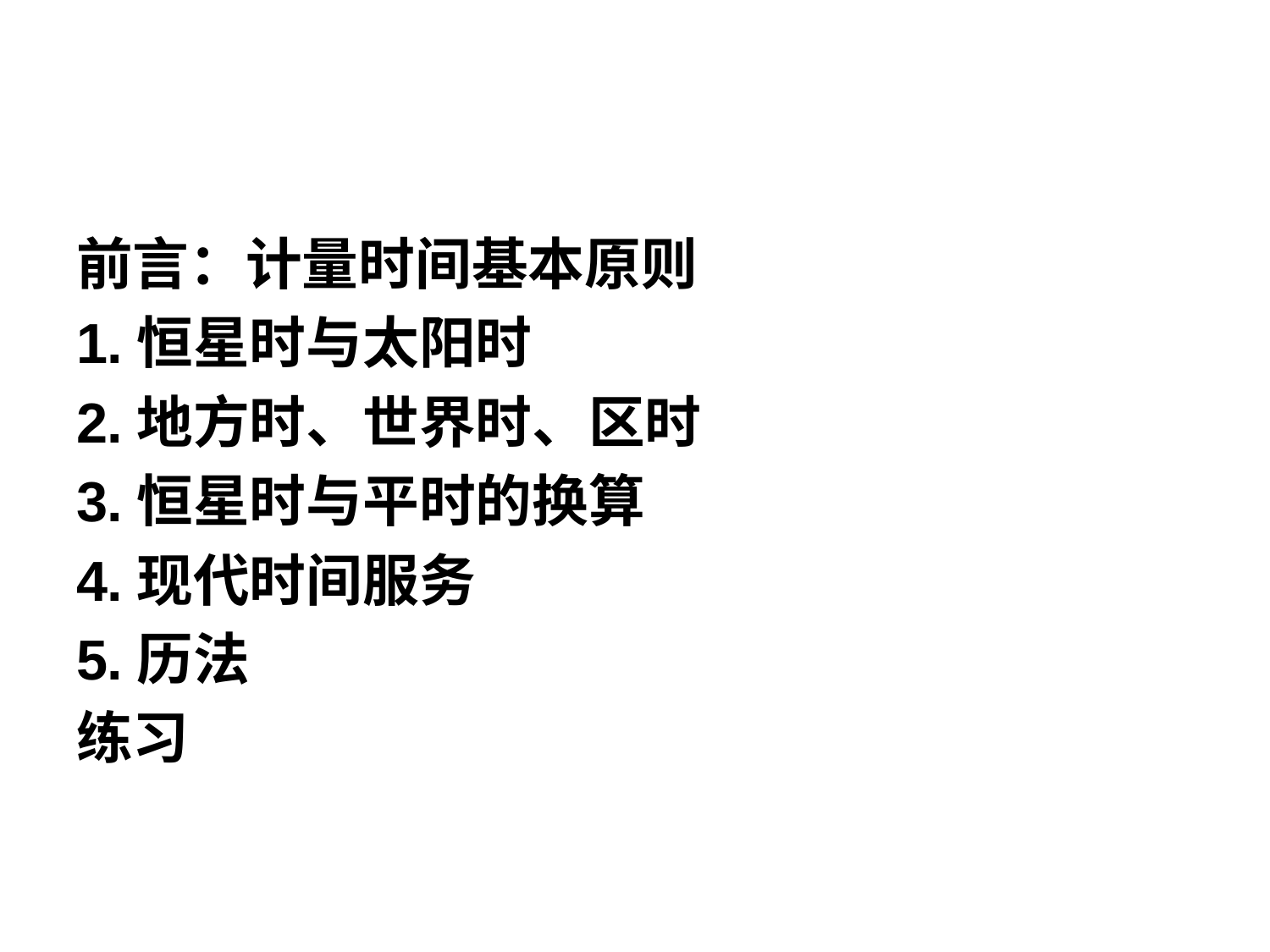

前言：计量时间基本原则
1.恒星时与太阳时
2.地方时、世界时、区时
3.恒星时与平时的换算
4.现代时间服务
5.历法
练习